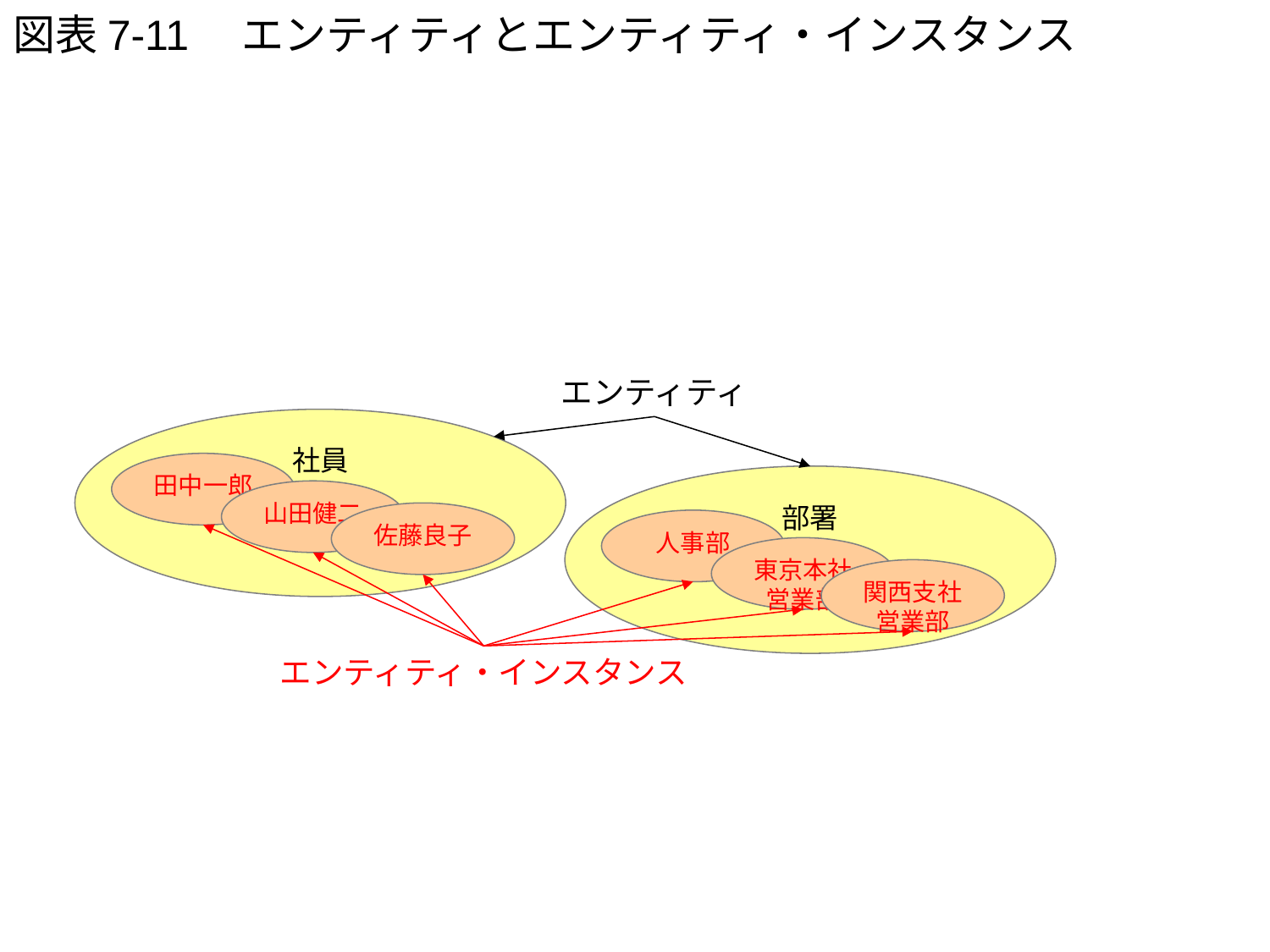

# 図表7-11　エンティティとエンティティ・インスタンス
エンティティ
社員
田中一郎
山田健二
佐藤良子
部署
人事部
東京本社
営業部
関西支社
営業部
エンティティ・インスタンス